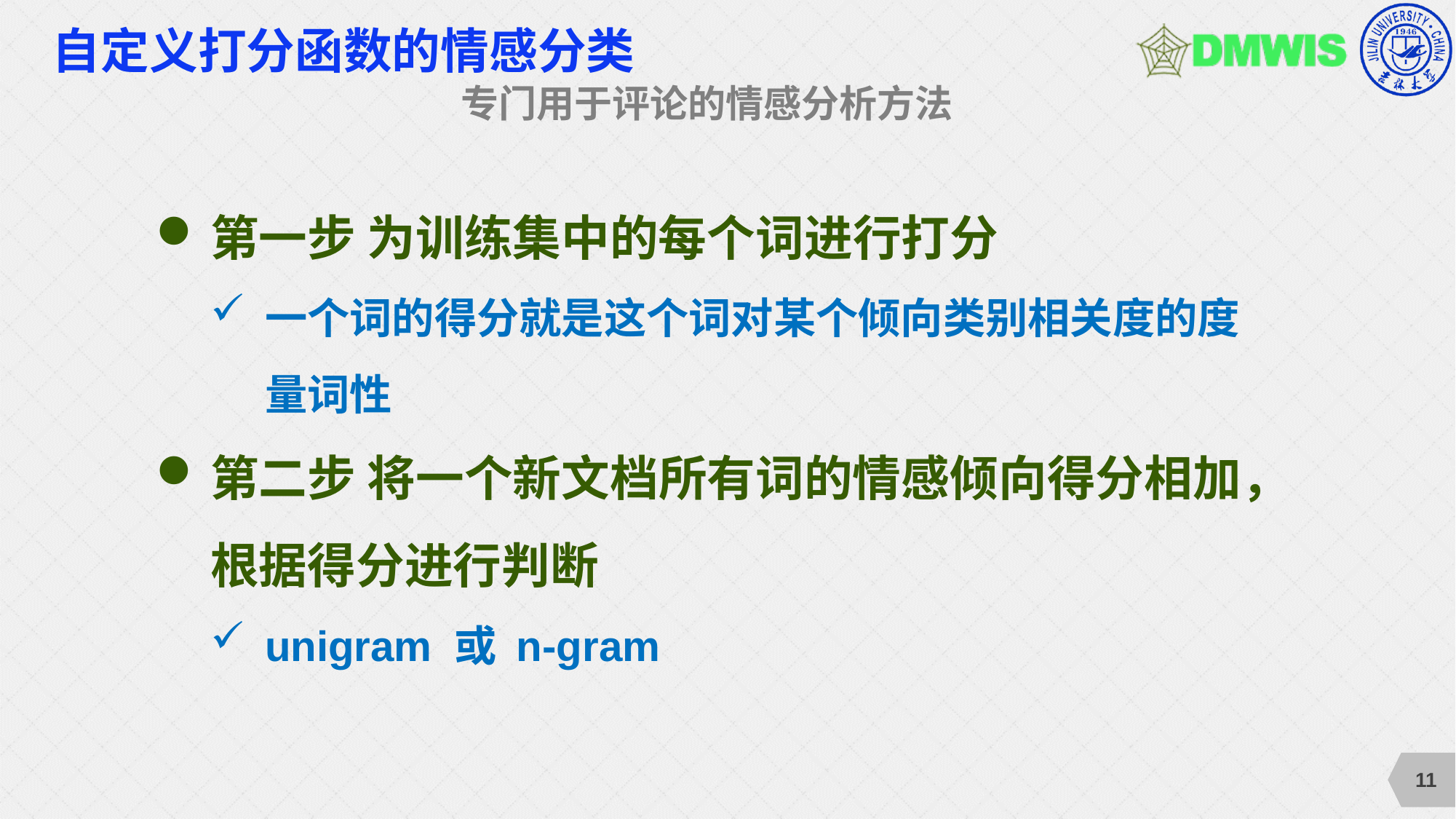

# 自定义打分函数的情感分类
专门用于评论的情感分析方法
第一步 为训练集中的每个词进行打分
一个词的得分就是这个词对某个倾向类别相关度的度量词性
第二步 将一个新文档所有词的情感倾向得分相加，根据得分进行判断
unigram 或 n-gram
11